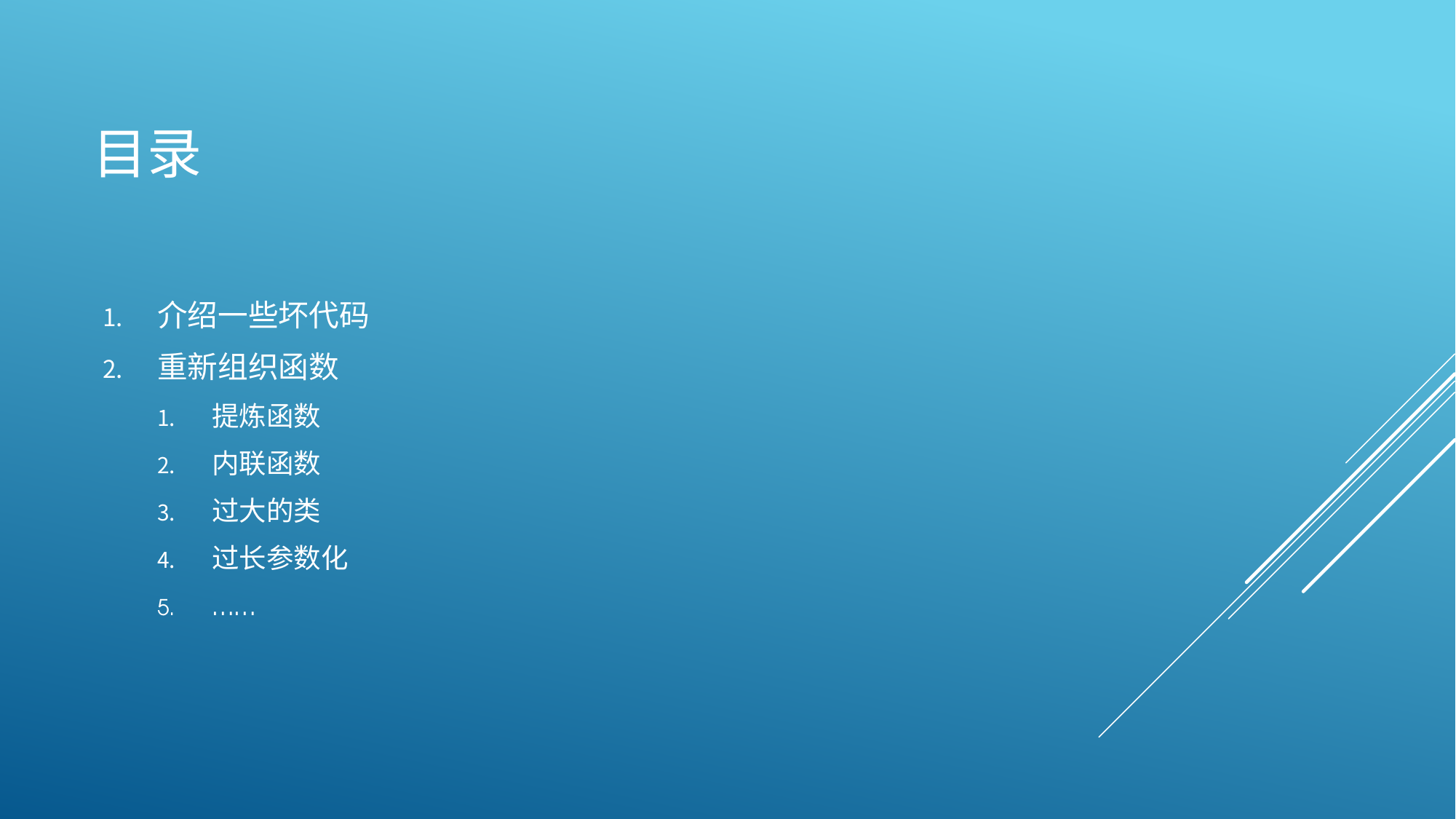

# 目录
介绍一些坏代码
重新组织函数
提炼函数
内联函数
过大的类
过长参数化
……